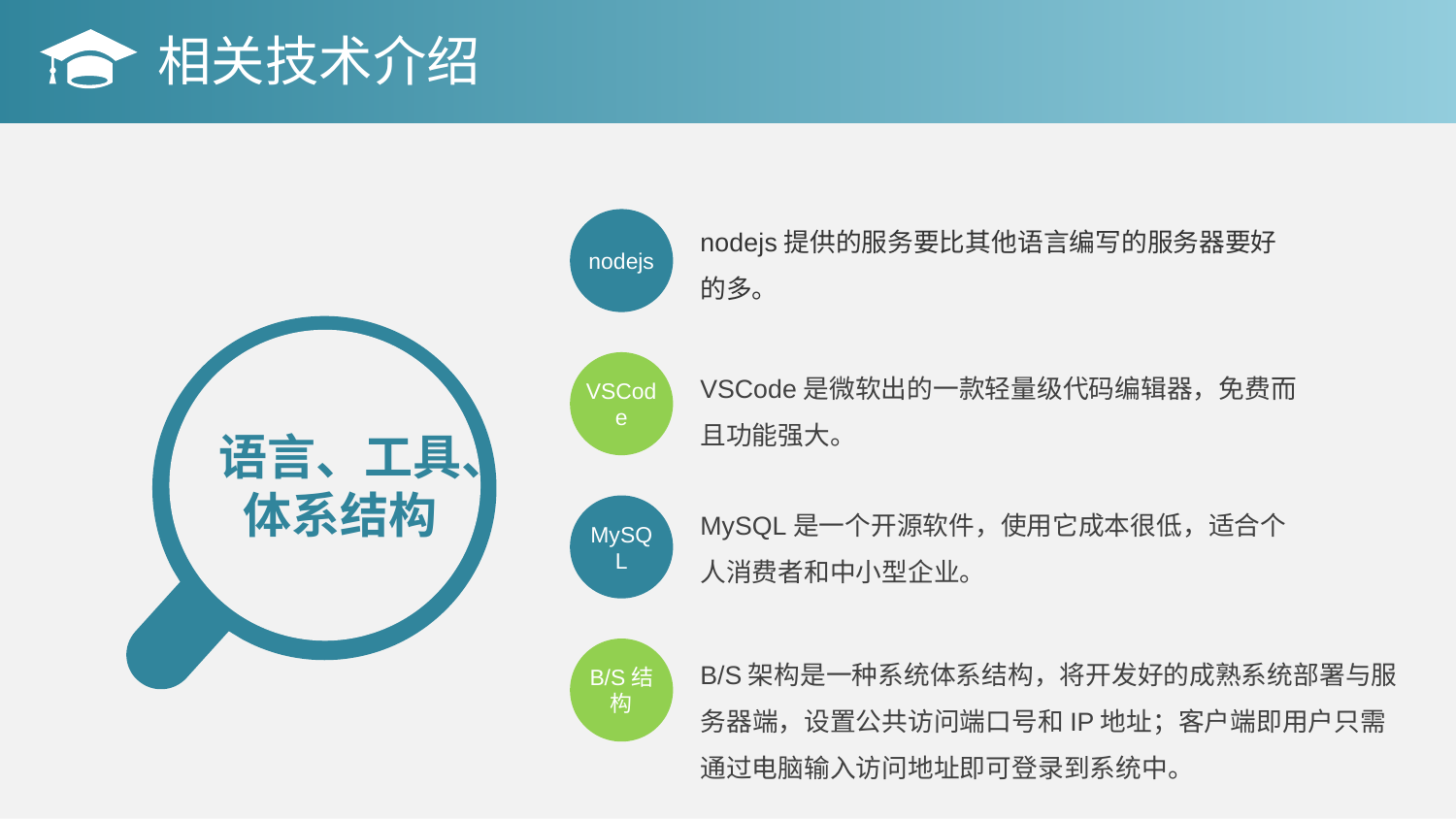

相关技术介绍

nodejs提供的服务要比其他语言编写的服务器要好的多。
nodejs

VSCode是微软出的一款轻量级代码编辑器，免费而且功能强大。
VSCode
语言、工具、体系结构
MySQL是一个开源软件，使用它成本很低，适合个人消费者和中小型企业。
MySQL
B/S架构是一种系统体系结构，将开发好的成熟系统部署与服务器端，设置公共访问端口号和IP地址；客户端即用户只需通过电脑输入访问地址即可登录到系统中。
B/S结构